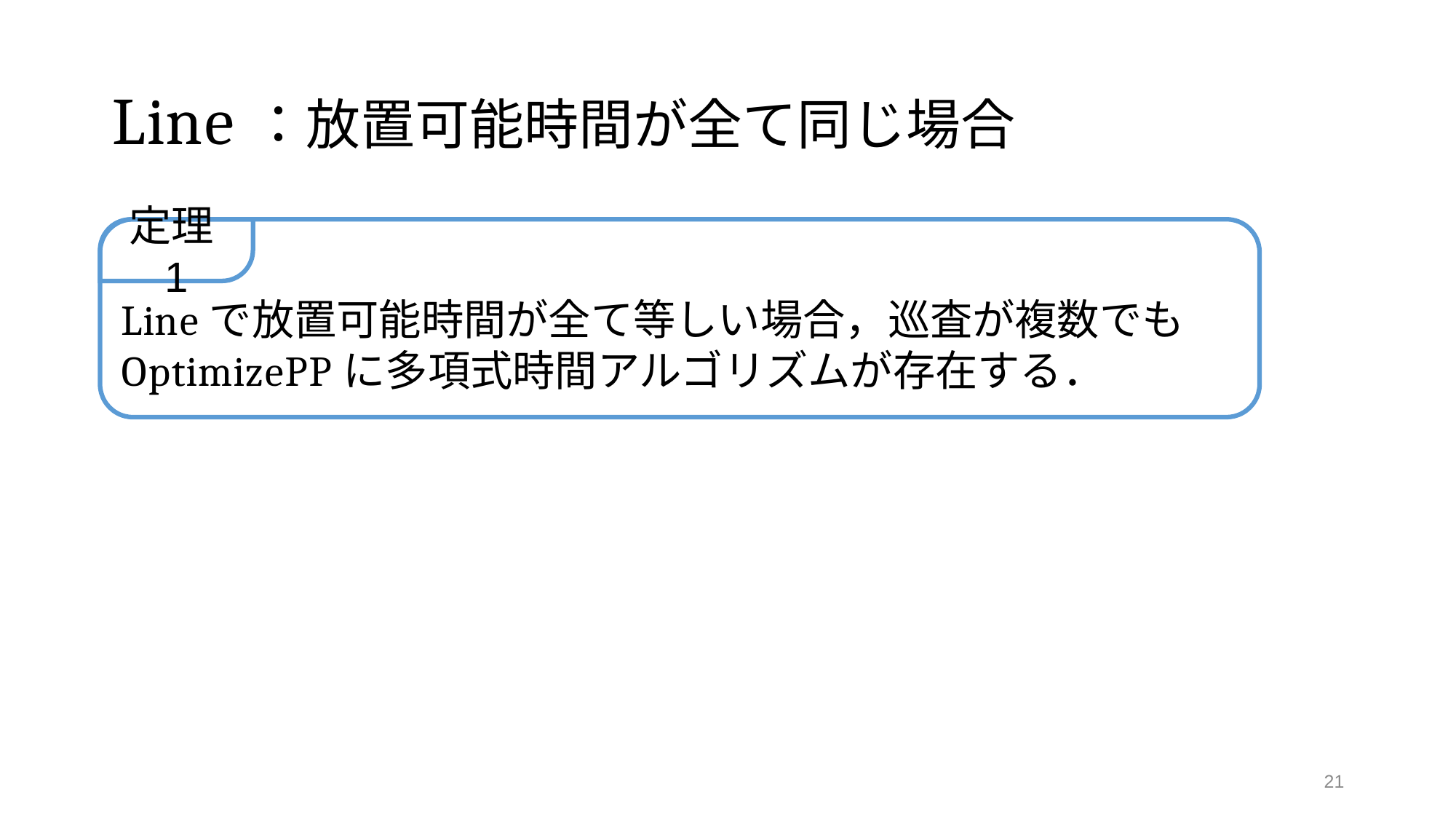

# Line：放置可能時間が全て同じ場合

Lineで放置可能時間が全て等しい場合，巡査が複数でも
OptimizePPに多項式時間アルゴリズムが存在する．
定理1
21